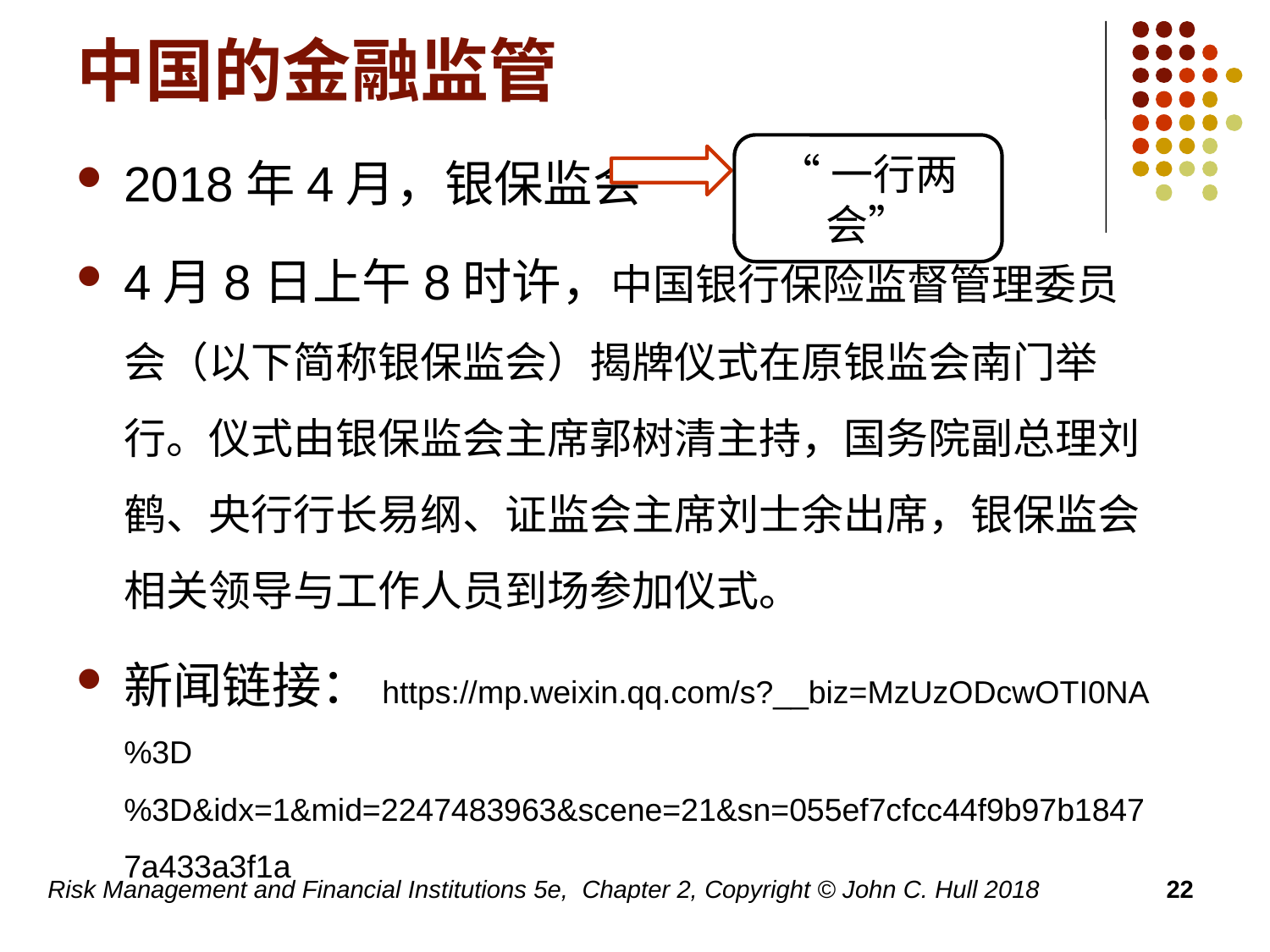

# 中国的金融监管
2018年4月，银保监会
4月8日上午8时许，中国银行保险监督管理委员会（以下简称银保监会）揭牌仪式在原银监会南门举行。仪式由银保监会主席郭树清主持，国务院副总理刘鹤、央行行长易纲、证监会主席刘士余出席，银保监会相关领导与工作人员到场参加仪式。
新闻链接：https://mp.weixin.qq.com/s?__biz=MzUzODcwOTI0NA%3D%3D&idx=1&mid=2247483963&scene=21&sn=055ef7cfcc44f9b97b18477a433a3f1a

“一行两会”

Risk Management and Financial Institutions 5e,  Chapter 2, Copyright © John C. Hull 2018
22